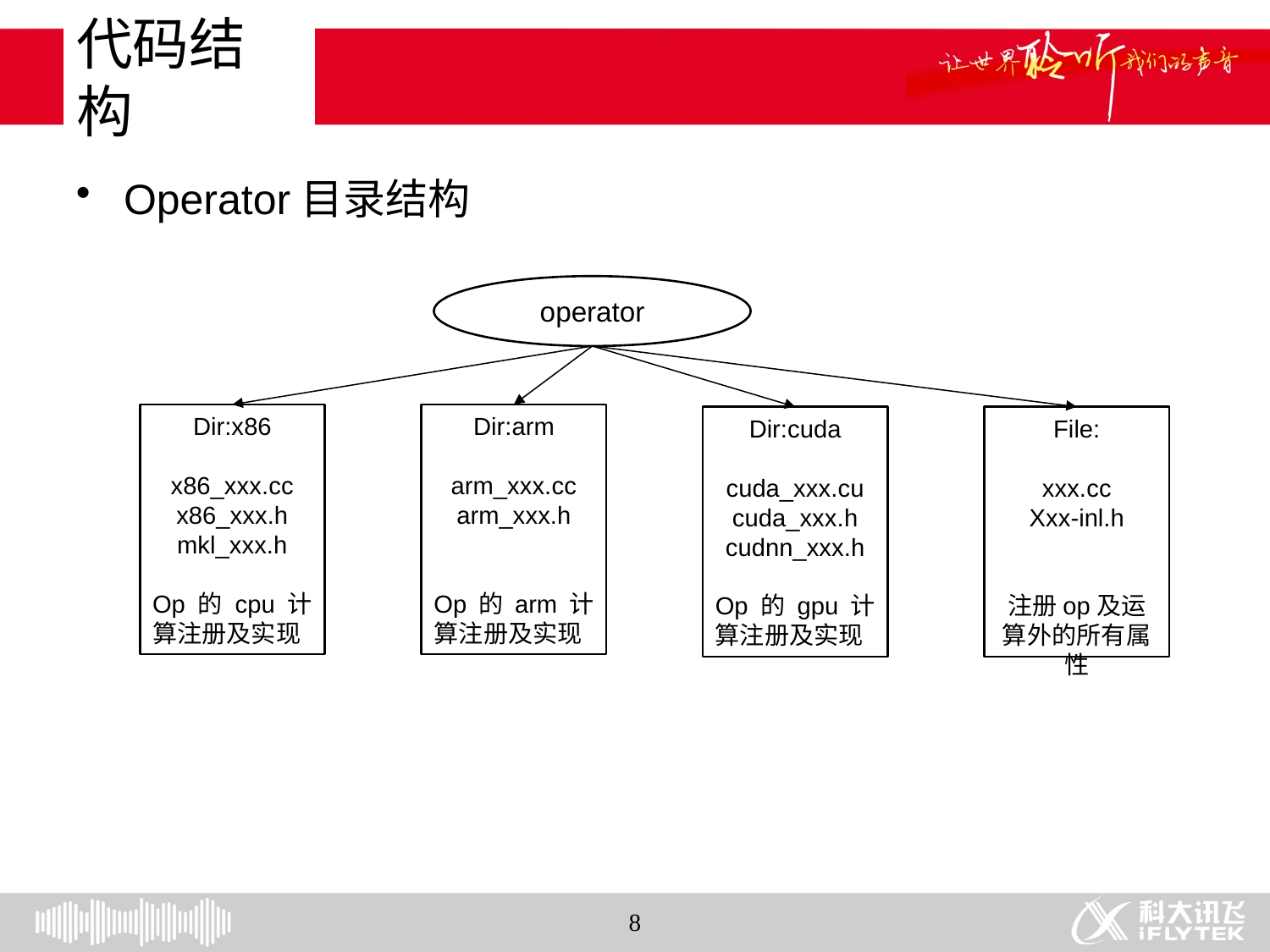

# 代码结构
Operator目录结构
operator
Dir:x86

x86_xxx.cc
x86_xxx.h
mkl_xxx.h

Op的cpu计算注册及实现
Dir:arm

arm_xxx.cc
arm_xxx.h

Op的arm计算注册及实现
Dir:cuda

cuda_xxx.cu
cuda_xxx.h
cudnn_xxx.h

Op的gpu计算注册及实现
File:

xxx.cc
Xxx-inl.h

注册op及运算外的所有属性
8